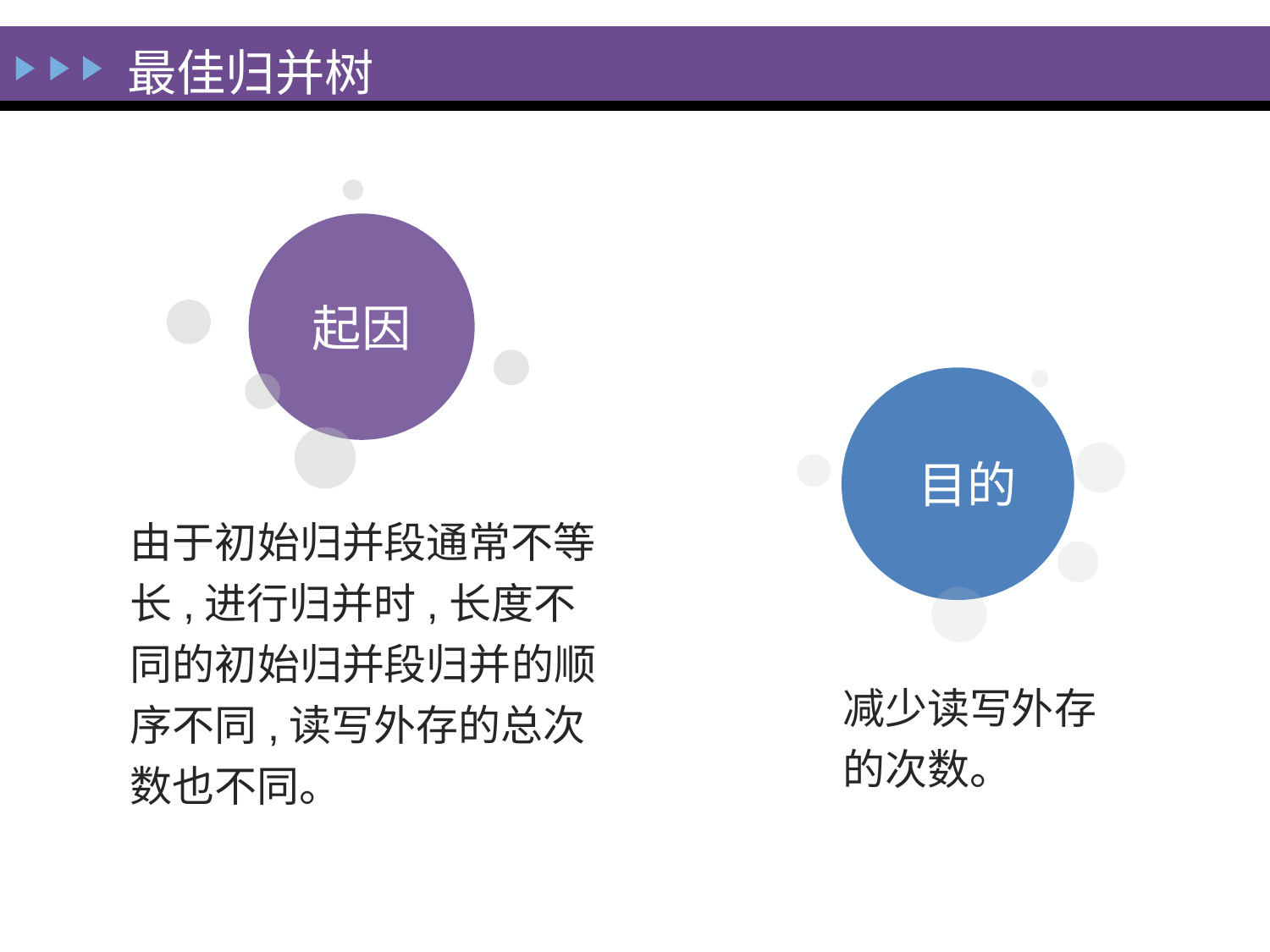

最佳归并树

起因

由于初始归并段通常不等长,进行归并时,长度不同的初始归并段归并的顺序不同,读写外存的总次数也不同。
 目的

减少读写外存的次数。